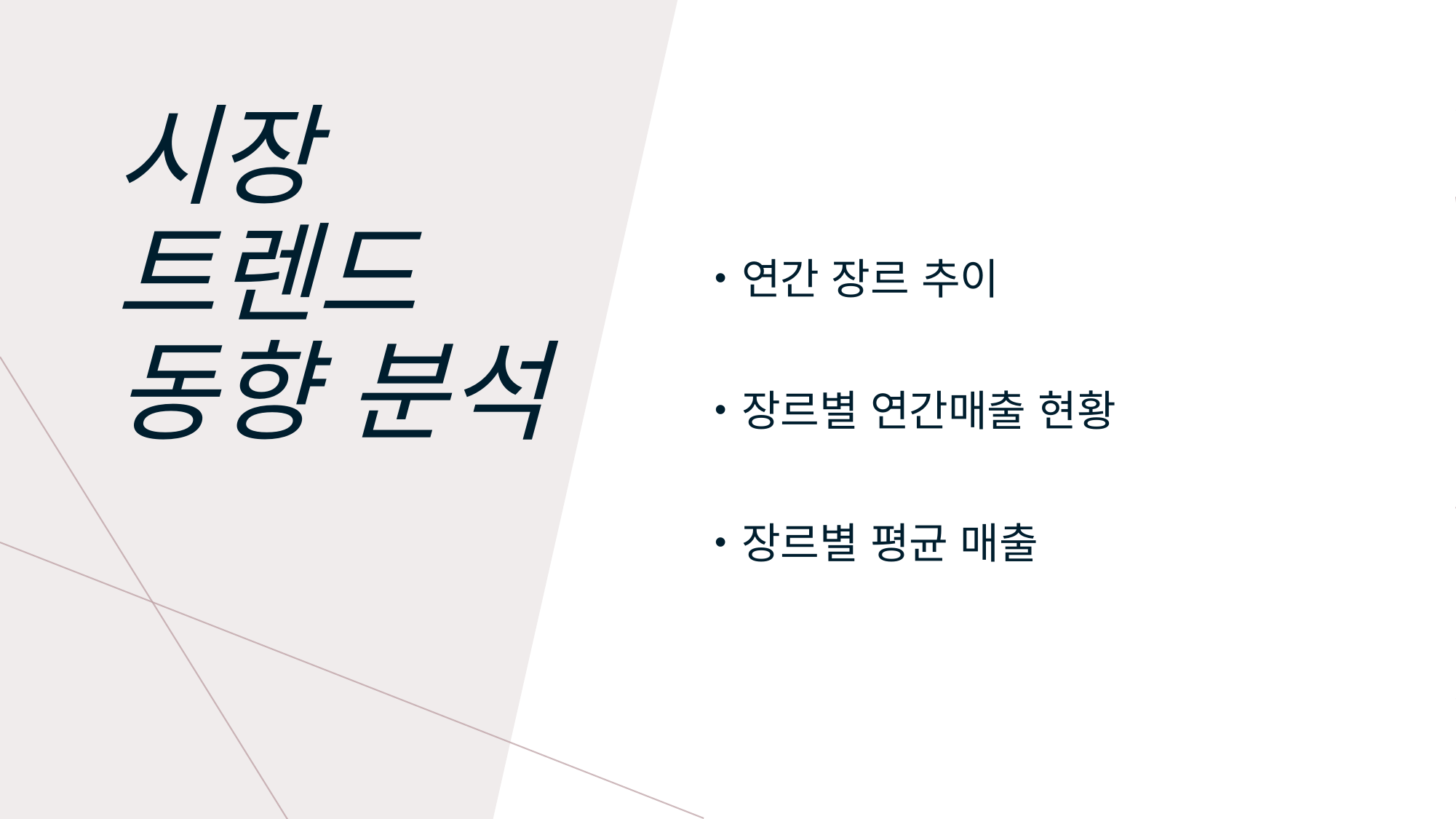

연간 장르 추이

장르별 연간매출 현황

장르별 평균 매출
# 시장 트렌드 동향 분석